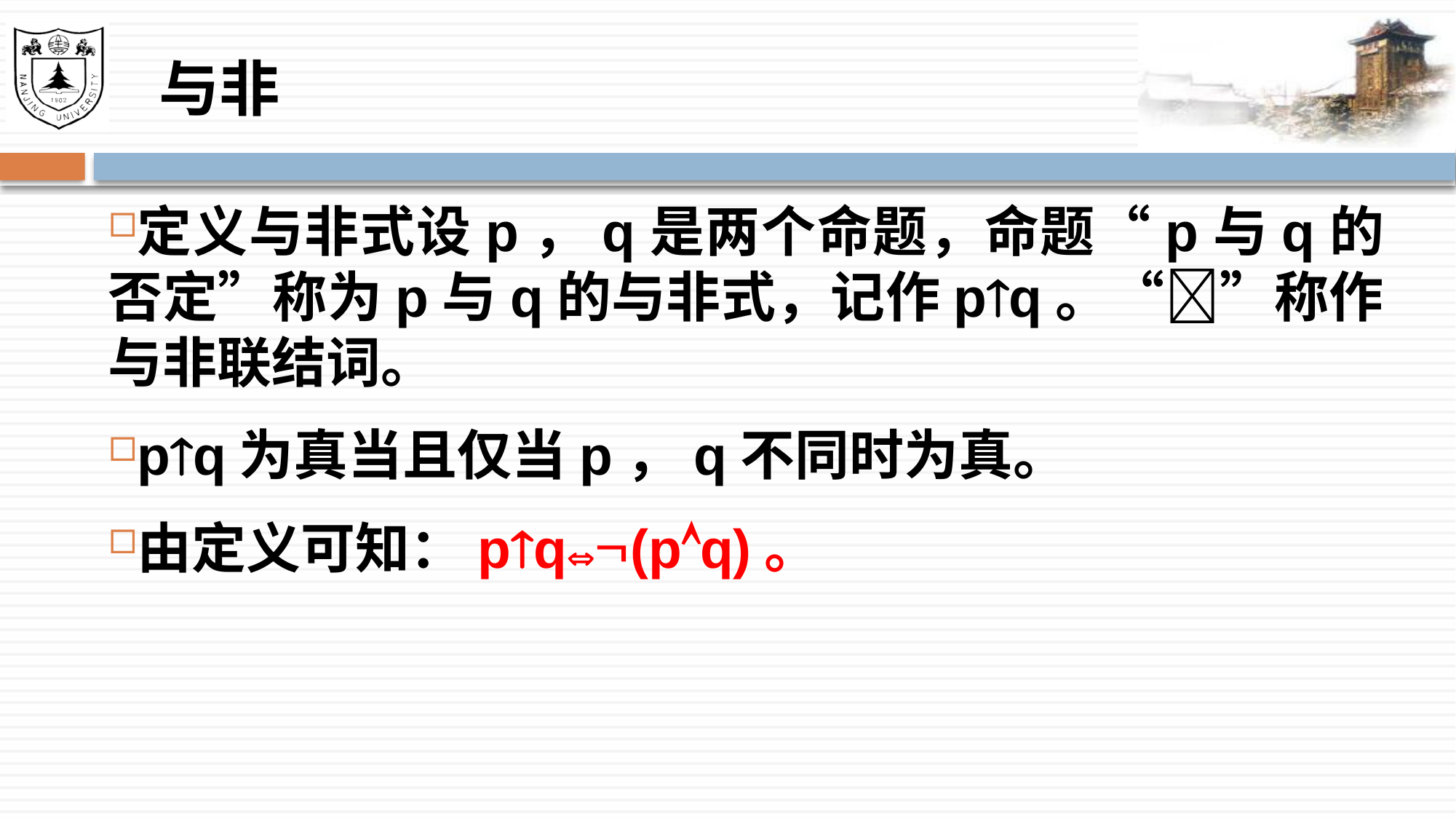

# 与非
定义与非式设p，q是两个命题，命题“p与q的否定”称为p与q的与非式，记作p↑q。“↑”称作与非联结词。
p↑q为真当且仅当p，q不同时为真。
由定义可知：p↑q⇔¬(p∧q)。